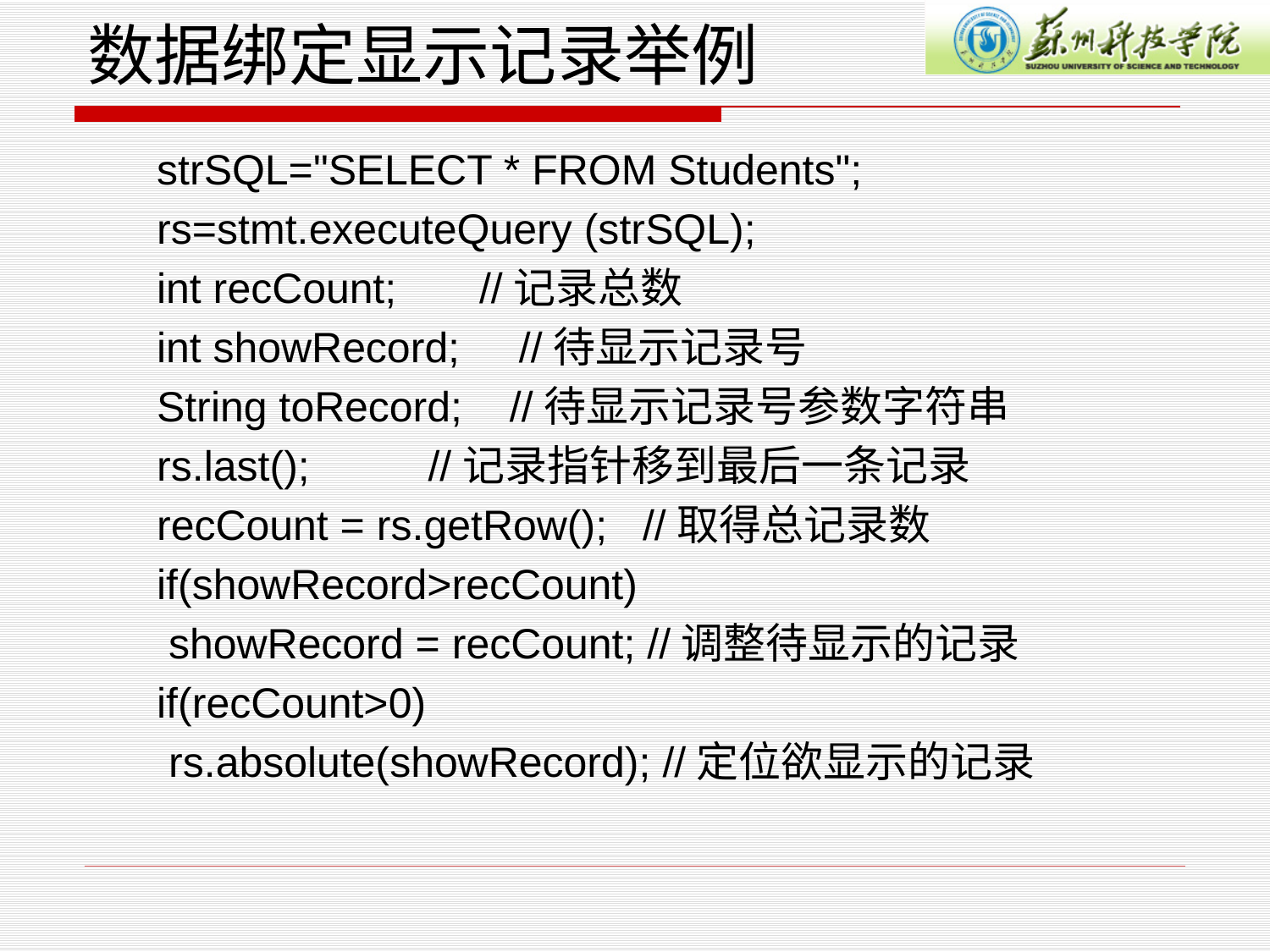

# 数据绑定显示记录举例
strSQL="SELECT * FROM Students";
rs=stmt.executeQuery (strSQL);
int recCount;       //记录总数
int showRecord;     //待显示记录号
String toRecord;    //待显示记录号参数字符串
rs.last();          //记录指针移到最后一条记录
recCount = rs.getRow();   //取得总记录数
if(showRecord>recCount)
 showRecord = recCount; //调整待显示的记录
if(recCount>0)
 rs.absolute(showRecord); //定位欲显示的记录